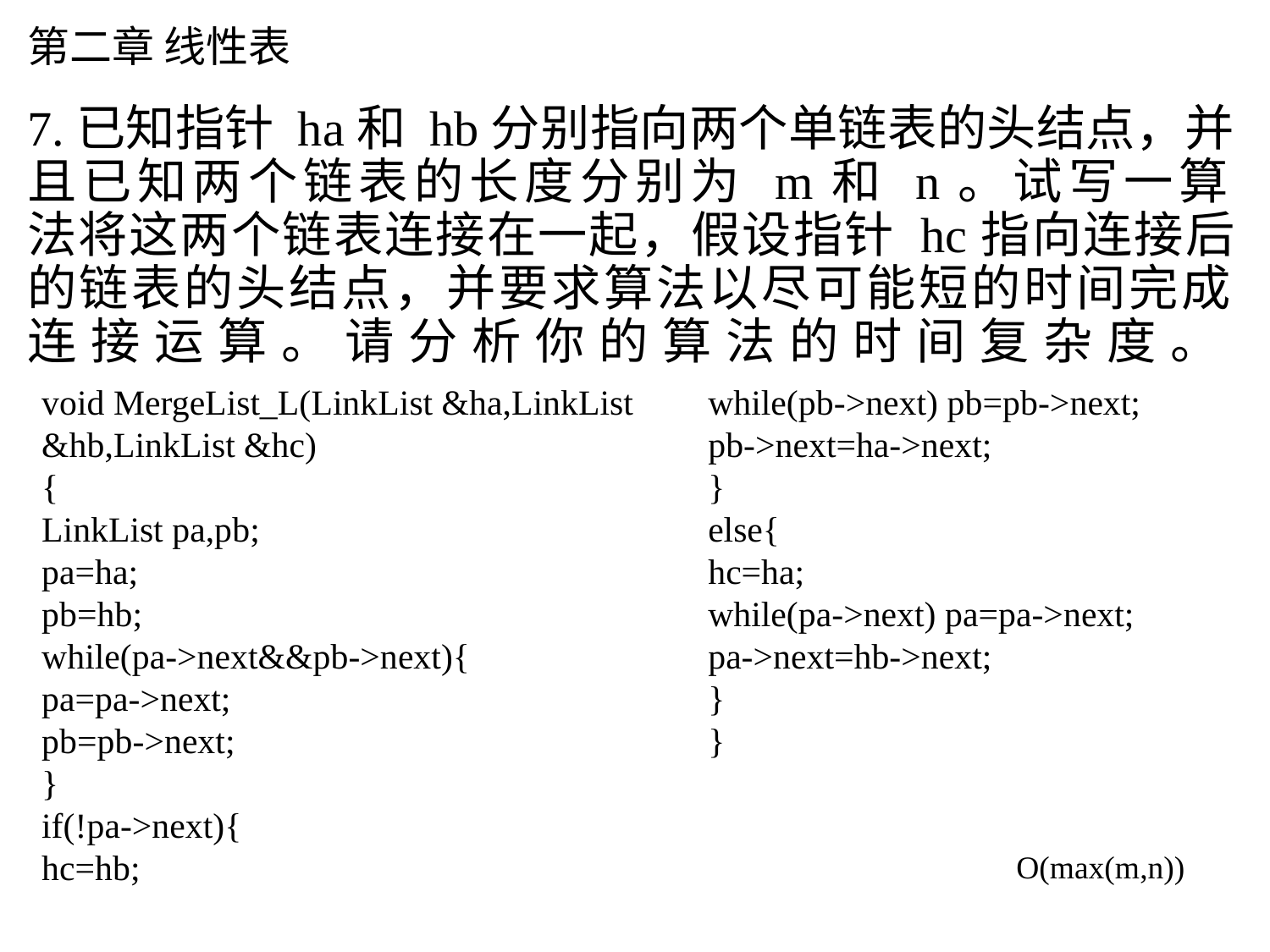

# 第二章 线性表
7.已知指针 ha和 hb分别指向两个单链表的头结点，并且已知两个链表的长度分别为 m和 n。试写一算
法将这两个链表连接在一起，假设指针 hc指向连接后的链表的头结点，并要求算法以尽可能短的时间完成
连接运算。请分析你的算法的时间复杂度。
void MergeList_L(LinkList &ha,LinkList &hb,LinkList &hc)
{
LinkList pa,pb;
pa=ha;
pb=hb;
while(pa->next&&pb->next){
pa=pa->next;
pb=pb->next;
}
if(!pa->next){
hc=hb;
while(pb->next) pb=pb->next;
pb->next=ha->next;
}
else{
hc=ha;
while(pa->next) pa=pa->next;
pa->next=hb->next;
}
}
O(max(m,n))